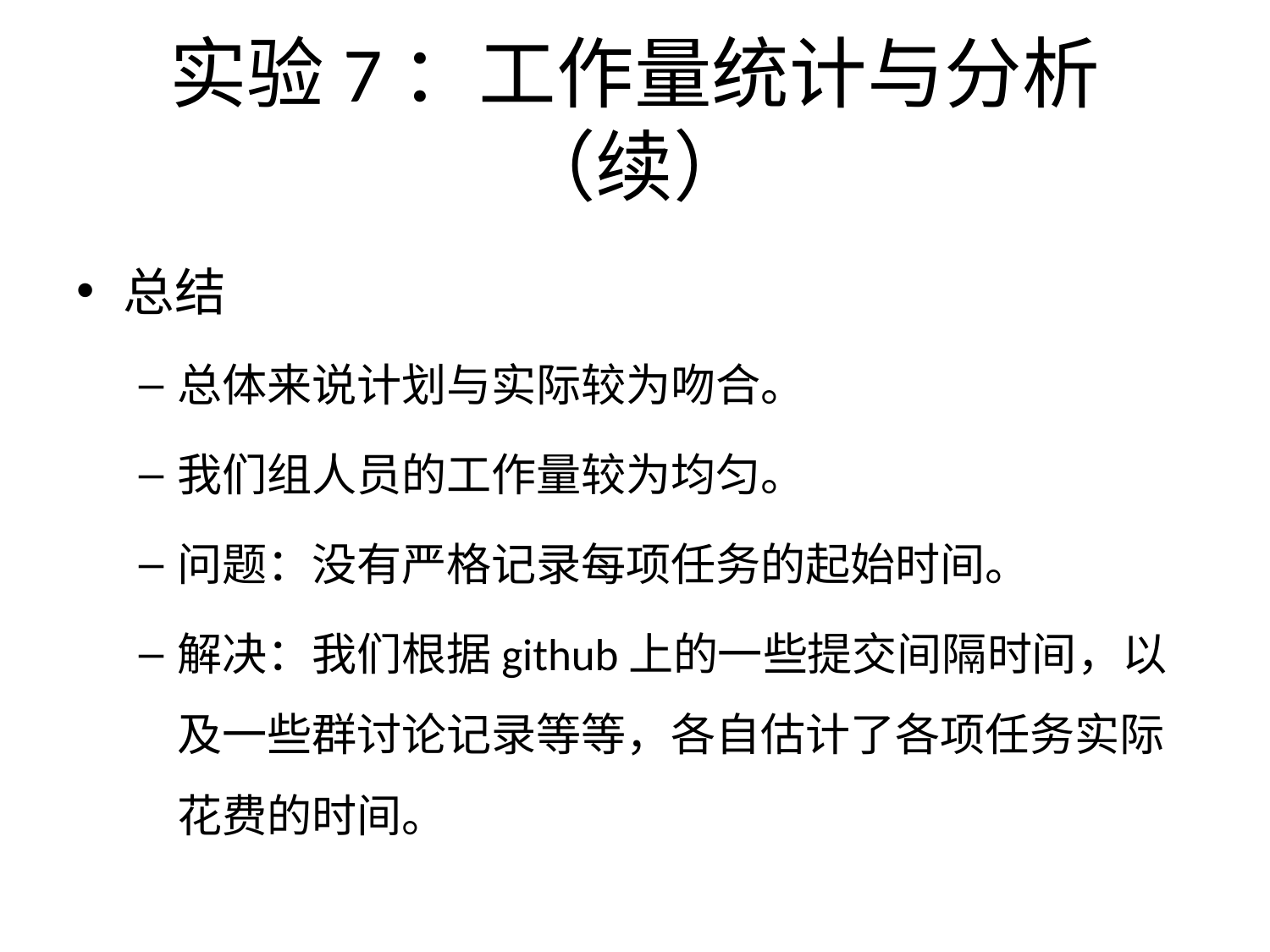

# 实验7：工作量统计与分析（续）
总结
总体来说计划与实际较为吻合。
我们组人员的工作量较为均匀。
问题：没有严格记录每项任务的起始时间。
解决：我们根据github上的一些提交间隔时间，以及一些群讨论记录等等，各自估计了各项任务实际花费的时间。